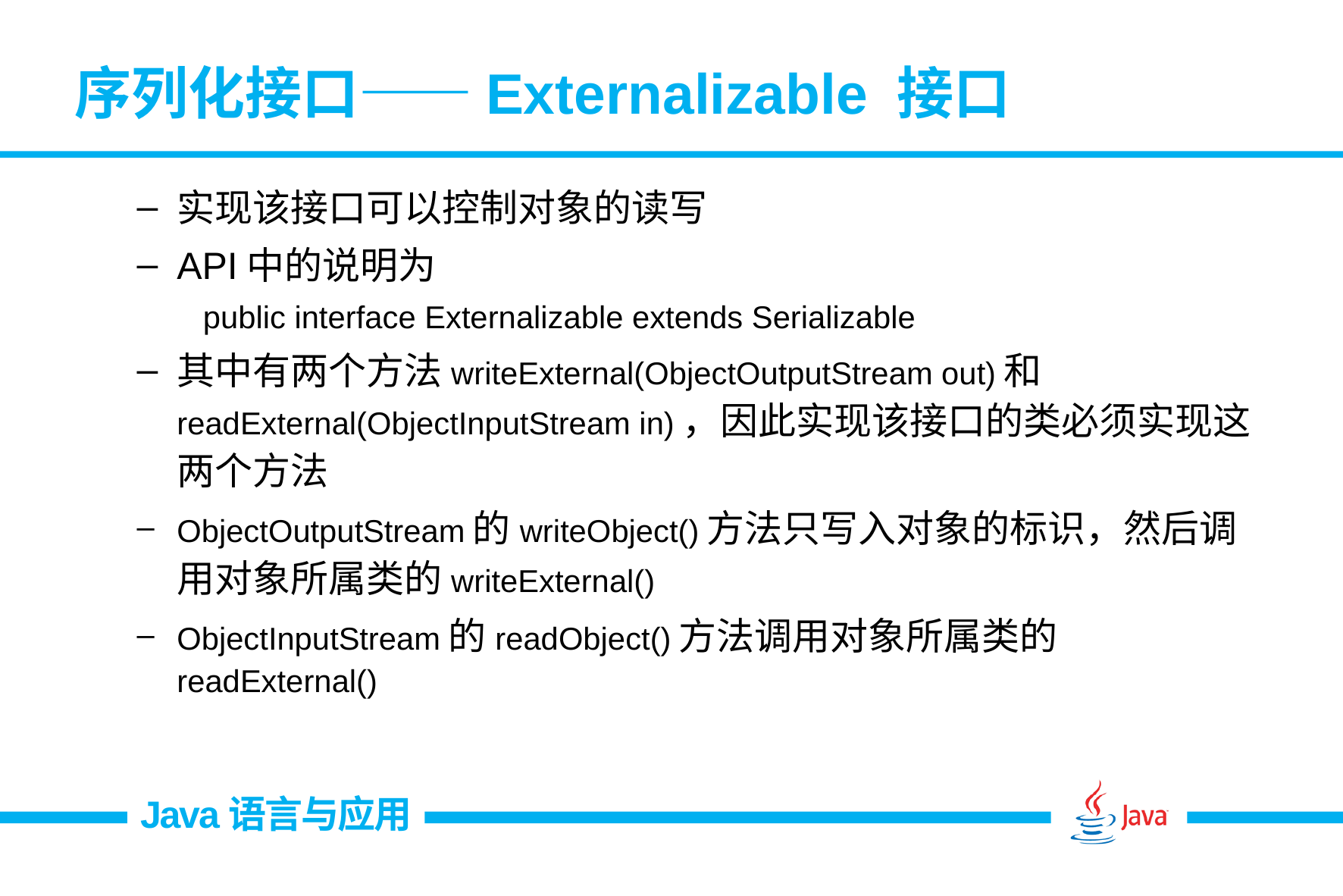

# 序列化接口——Externalizable 接口
实现该接口可以控制对象的读写
API中的说明为
public interface Externalizable extends Serializable
其中有两个方法writeExternal(ObjectOutputStream out)和readExternal(ObjectInputStream in)，因此实现该接口的类必须实现这两个方法
ObjectOutputStream的writeObject()方法只写入对象的标识，然后调用对象所属类的writeExternal()
ObjectInputStream的readObject()方法调用对象所属类的readExternal()
70